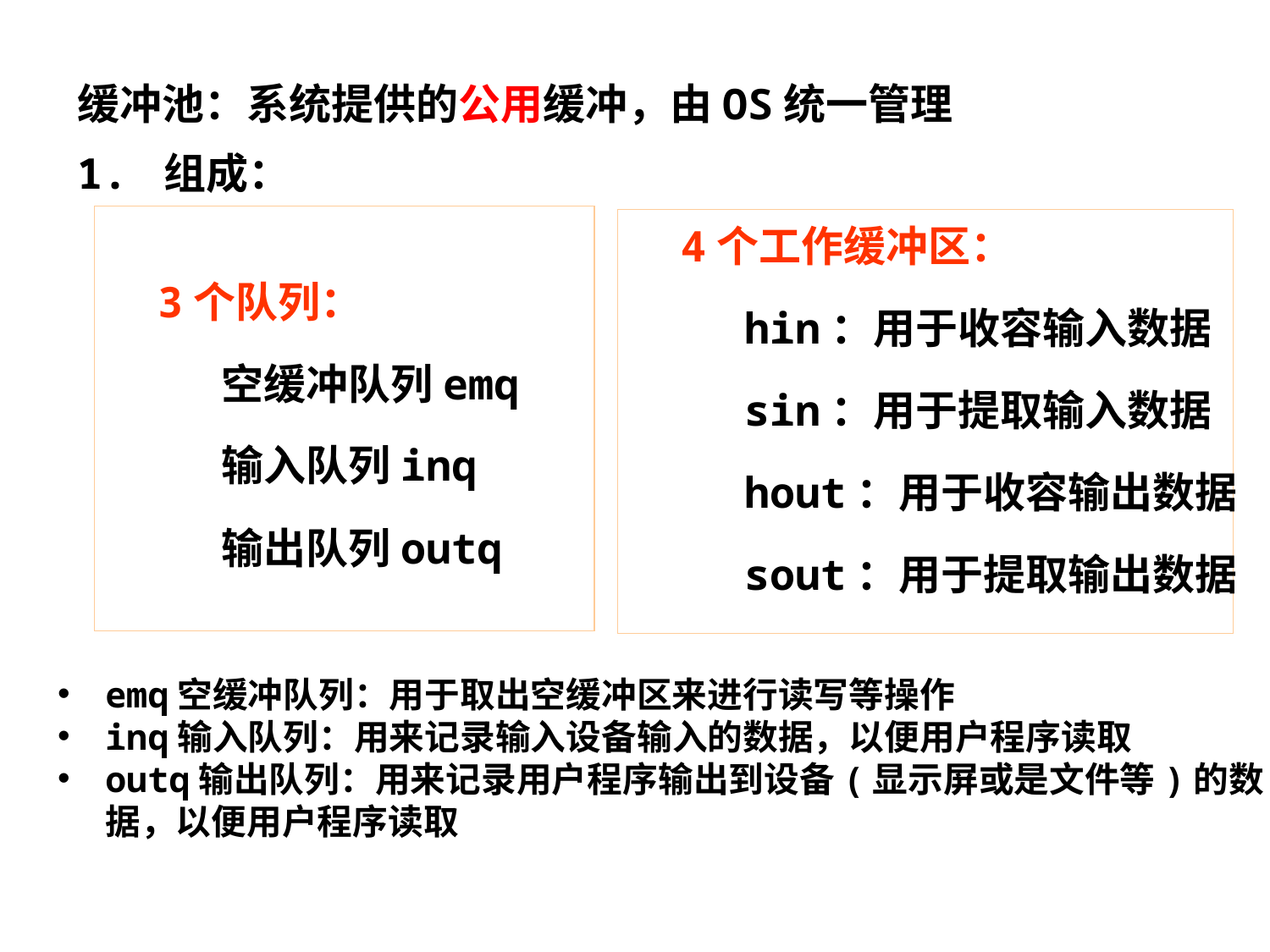

缓冲池：系统提供的公用缓冲，由OS统一管理
1. 组成：

3个队列：
空缓冲队列emq
输入队列inq
输出队列outq
4个工作缓冲区：
hin：用于收容输入数据
sin：用于提取输入数据
hout：用于收容输出数据
sout：用于提取输出数据

emq空缓冲队列：用于取出空缓冲区来进行读写等操作
inq输入队列：用来记录输入设备输入的数据，以便用户程序读取
outq输出队列：用来记录用户程序输出到设备(显示屏或是文件等)的数据，以便用户程序读取